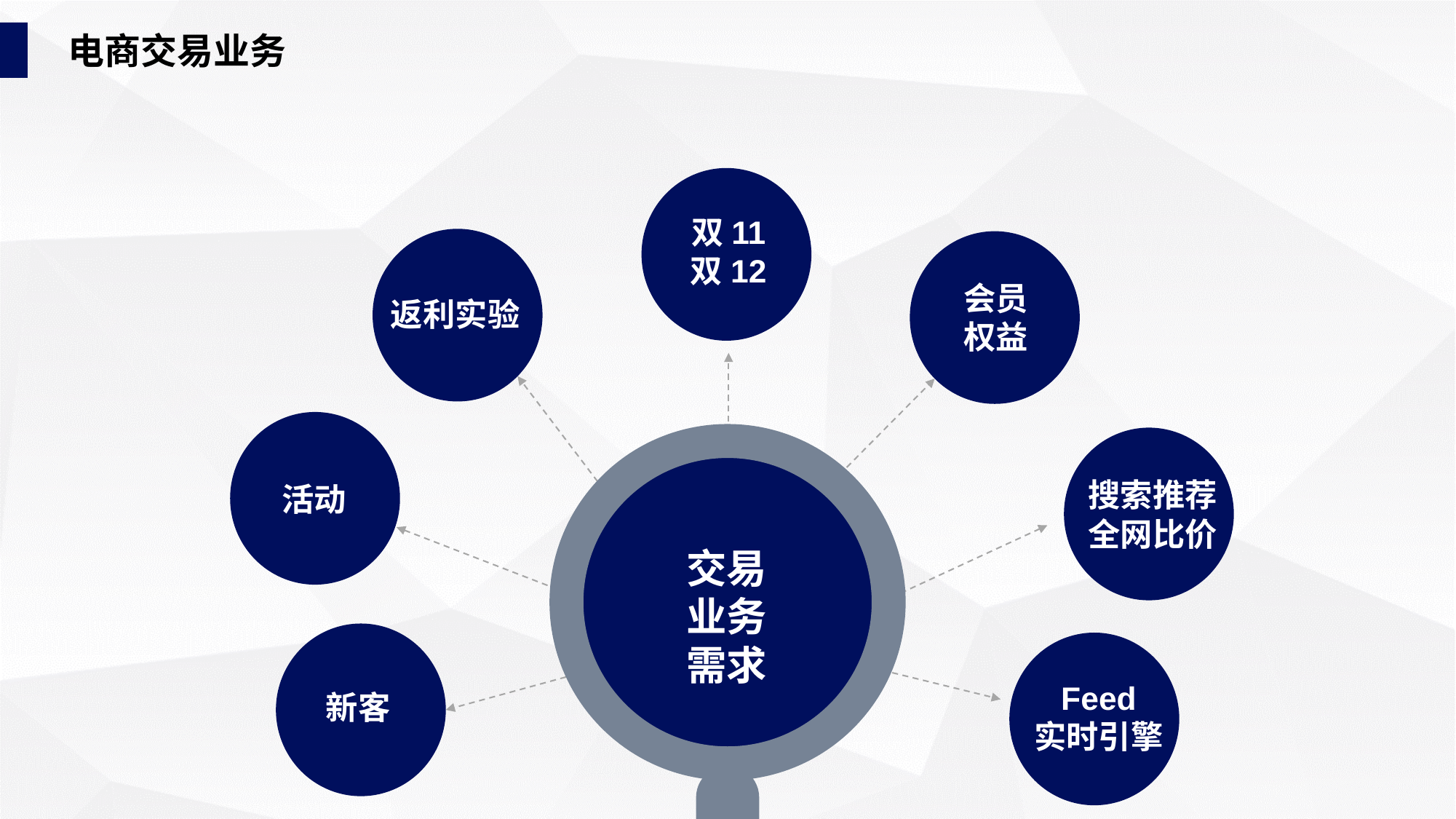

电商交易业务

双11
双12

会员
权益
返利实验

搜索推荐
全网比价

活动
交易
业务
需求

Feed
实时引擎
新客